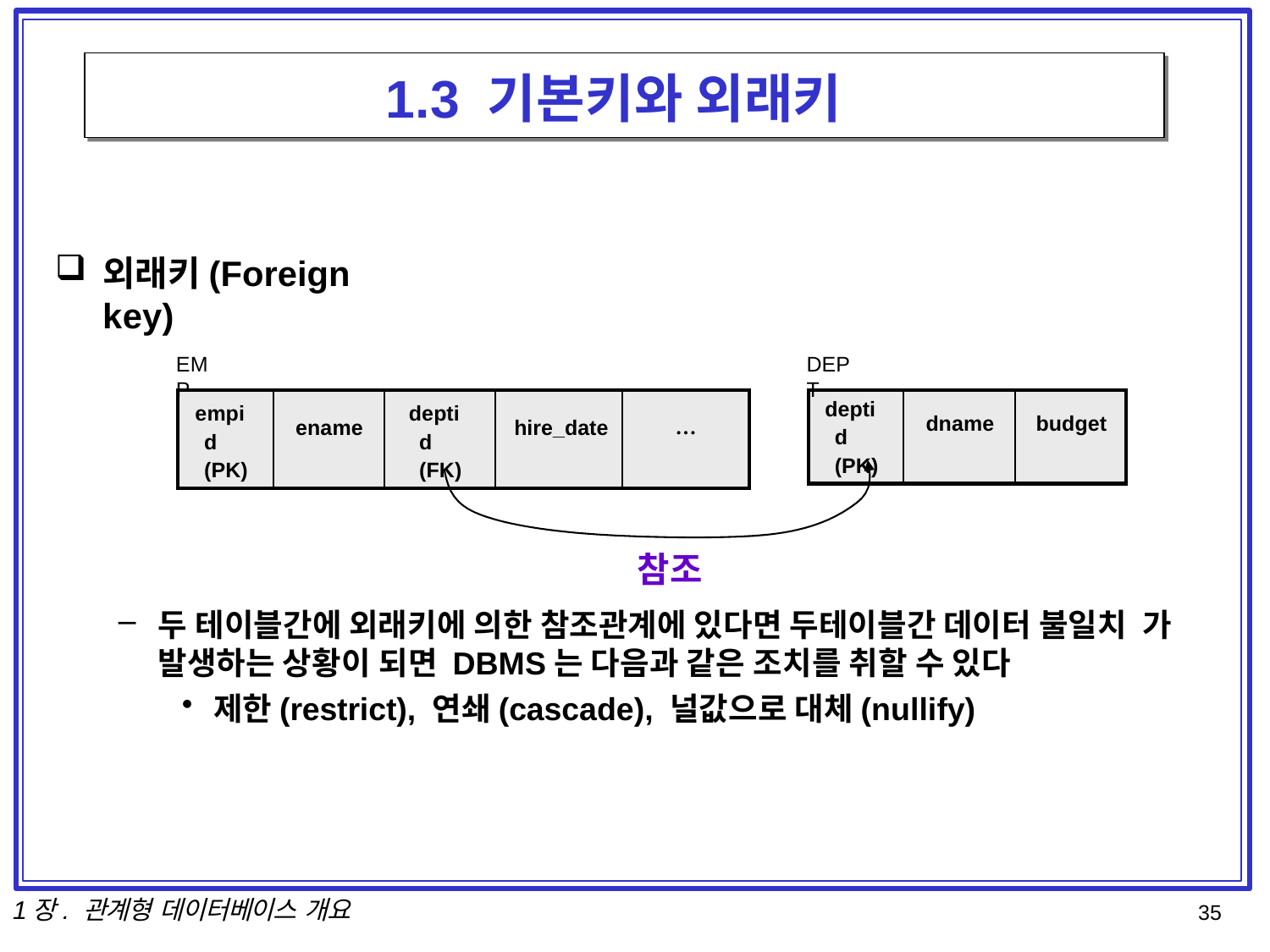

# 1.3 기본키와 외래키
외래키(Foreign key)
EMP
DEPT
| empid (PK) | ename | deptid (FK) | hire\_date | … |
| --- | --- | --- | --- | --- |
| deptid (PK) | dname | budget |
| --- | --- | --- |

참조
두 테이블간에 외래키에 의한 참조관계에 있다면 두테이블간 데이터 불일치  가 발생하는 상황이 되면 DBMS는 다음과 같은 조치를 취할 수 있다
제한(restrict), 연쇄(cascade), 널값으로 대체(nullify)
1장. 관계형 데이터베이스 개요
35